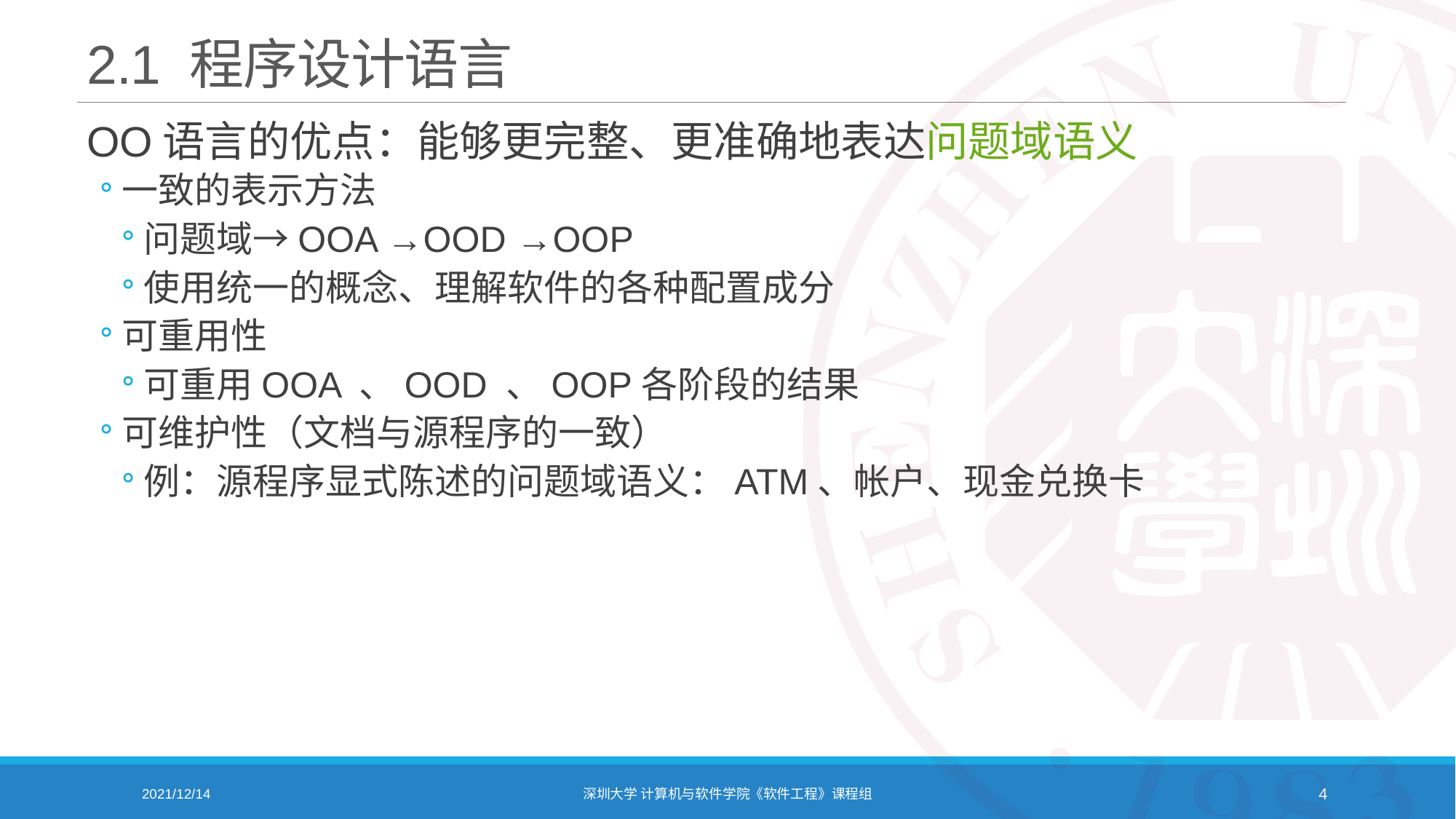

# 2.1 程序设计语言
OO语言的优点：能够更完整、更准确地表达问题域语义
一致的表示方法
问题域→OOA →OOD →OOP
使用统一的概念、理解软件的各种配置成分
可重用性
可重用OOA 、OOD 、OOP各阶段的结果
可维护性（文档与源程序的一致）
例：源程序显式陈述的问题域语义：ATM、帐户、现金兑换卡

2021/12/14
深圳大学 计算机与软件学院《软件工程》课程组
4